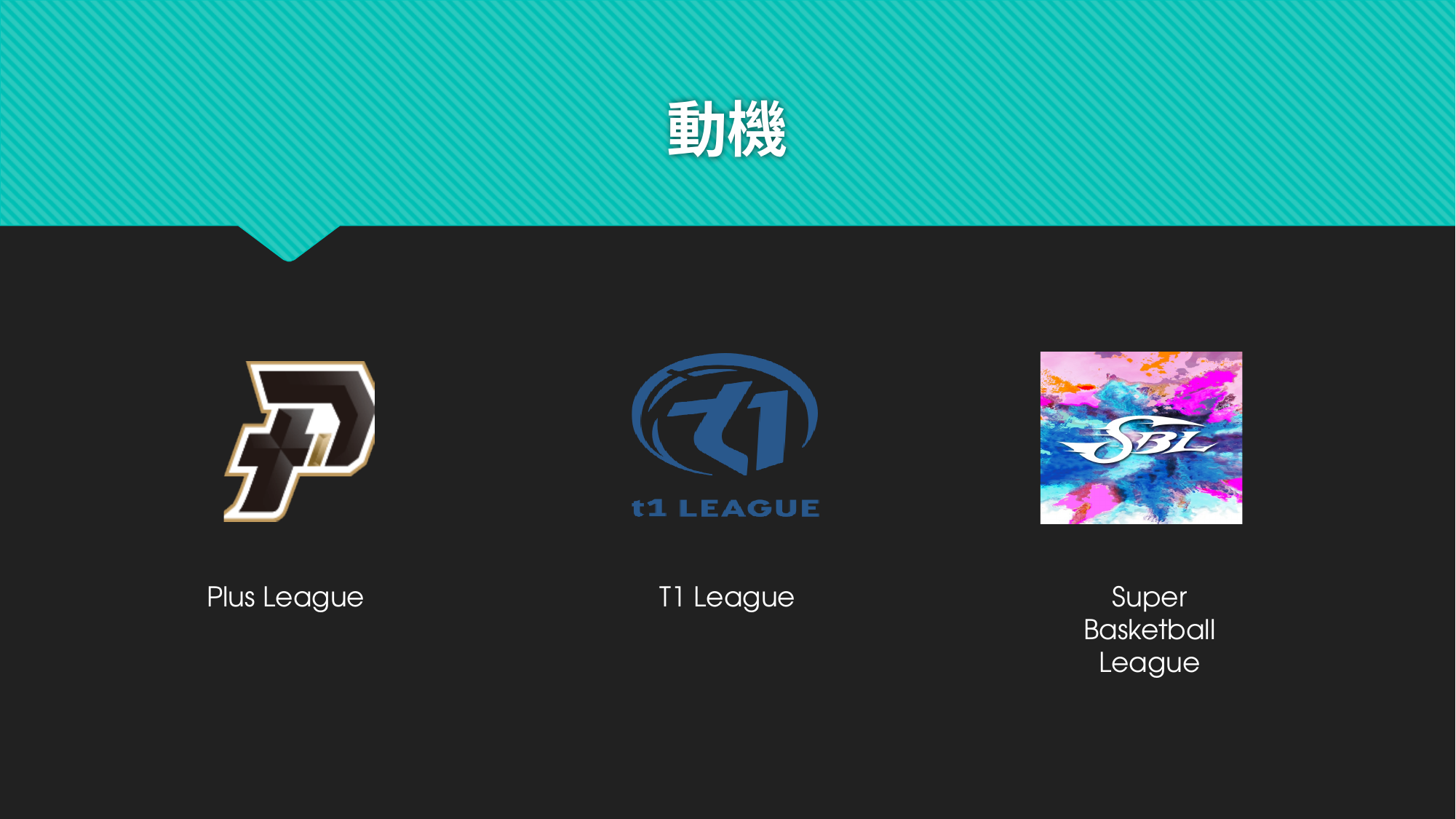

# 動機

Plus League
T1 League
Super Basketball League